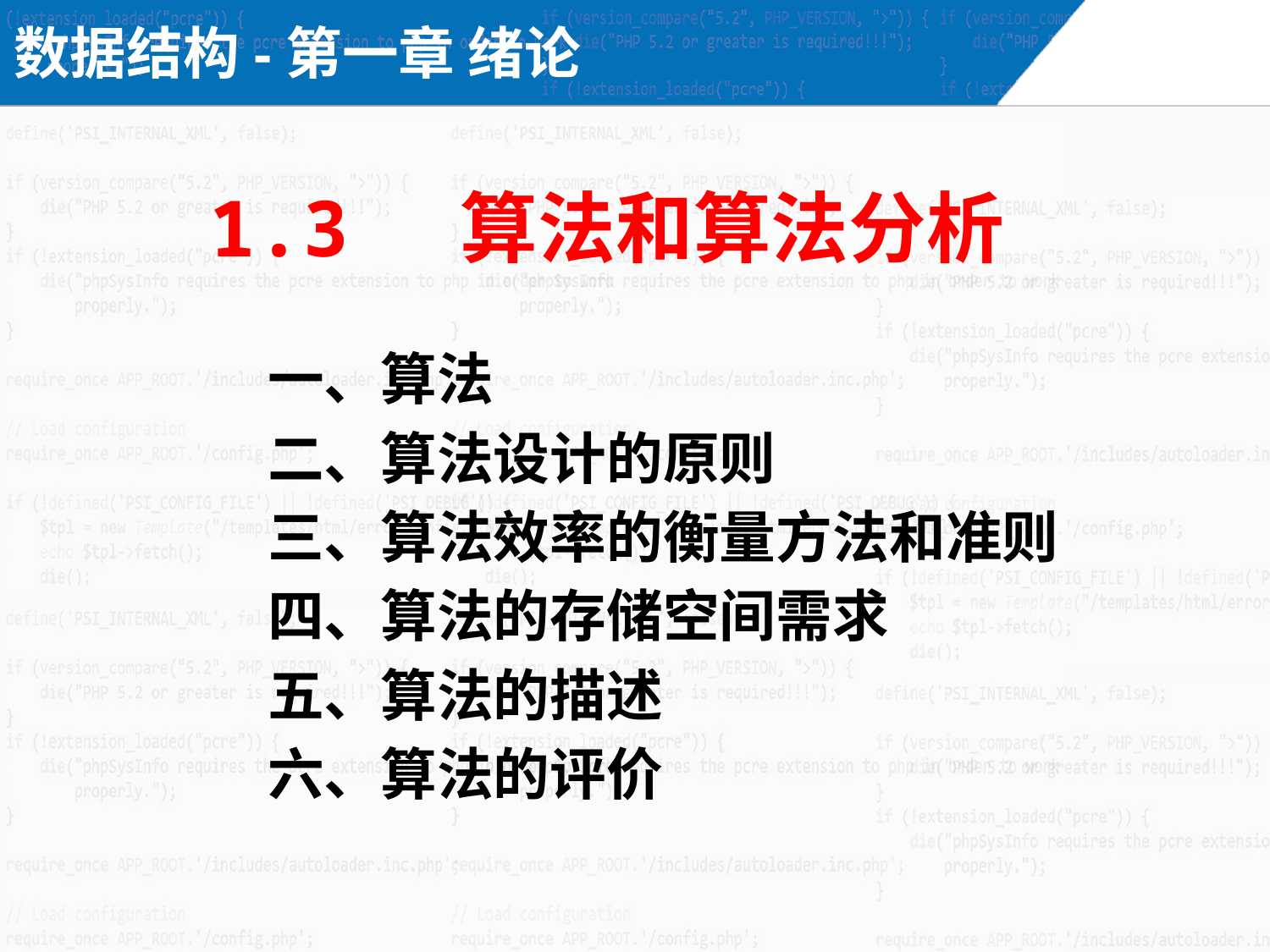

数据结构-第一章 绪论
1.3  算法和算法分析
一、算法
二、算法设计的原则
三、算法效率的衡量方法和准则
四、算法的存储空间需求
五、算法的描述
六、算法的评价